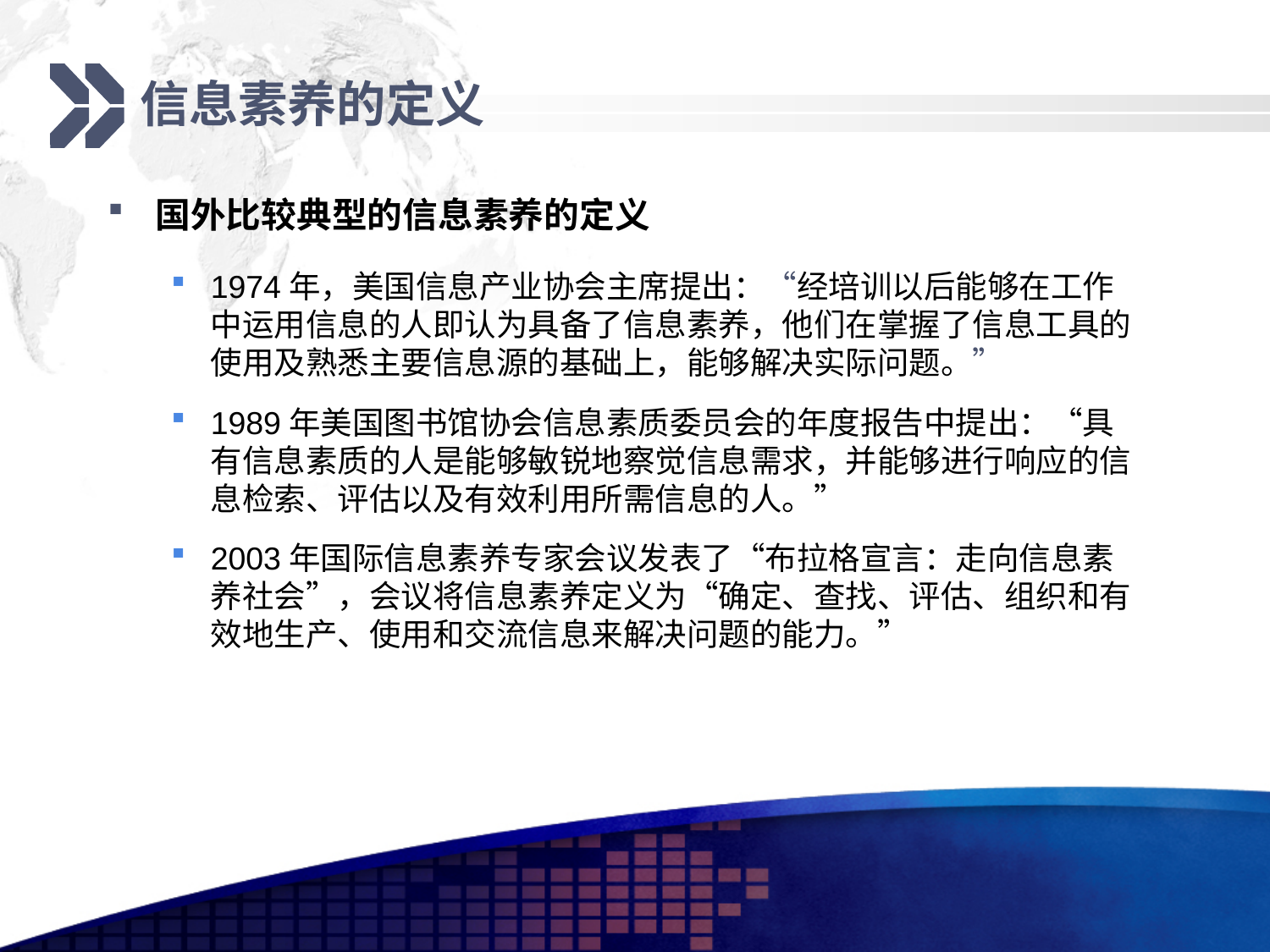

# 信息素养的定义
国外比较典型的信息素养的定义
1974年，美国信息产业协会主席提出：“经培训以后能够在工作中运用信息的人即认为具备了信息素养，他们在掌握了信息工具的使用及熟悉主要信息源的基础上，能够解决实际问题。”
1989年美国图书馆协会信息素质委员会的年度报告中提出：“具有信息素质的人是能够敏锐地察觉信息需求，并能够进行响应的信息检索、评估以及有效利用所需信息的人。”
2003年国际信息素养专家会议发表了“布拉格宣言：走向信息素养社会”，会议将信息素养定义为“确定、查找、评估、组织和有效地生产、使用和交流信息来解决问题的能力。”